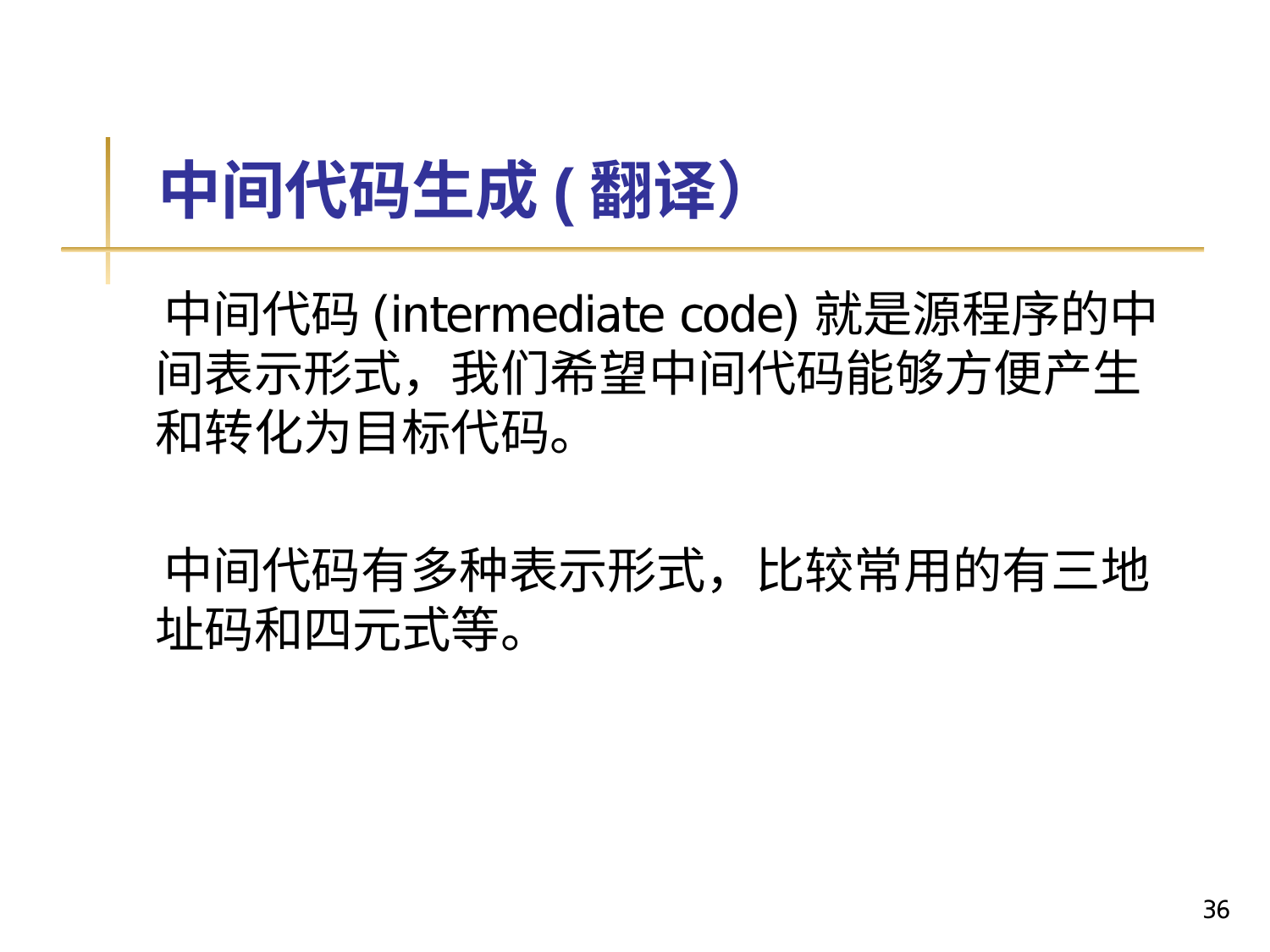

# 中间代码生成(翻译）
    中间代码(intermediate code)就是源程序的中间表示形式，我们希望中间代码能够方便产生和转化为目标代码。

    中间代码有多种表示形式，比较常用的有三地址码和四元式等。
36